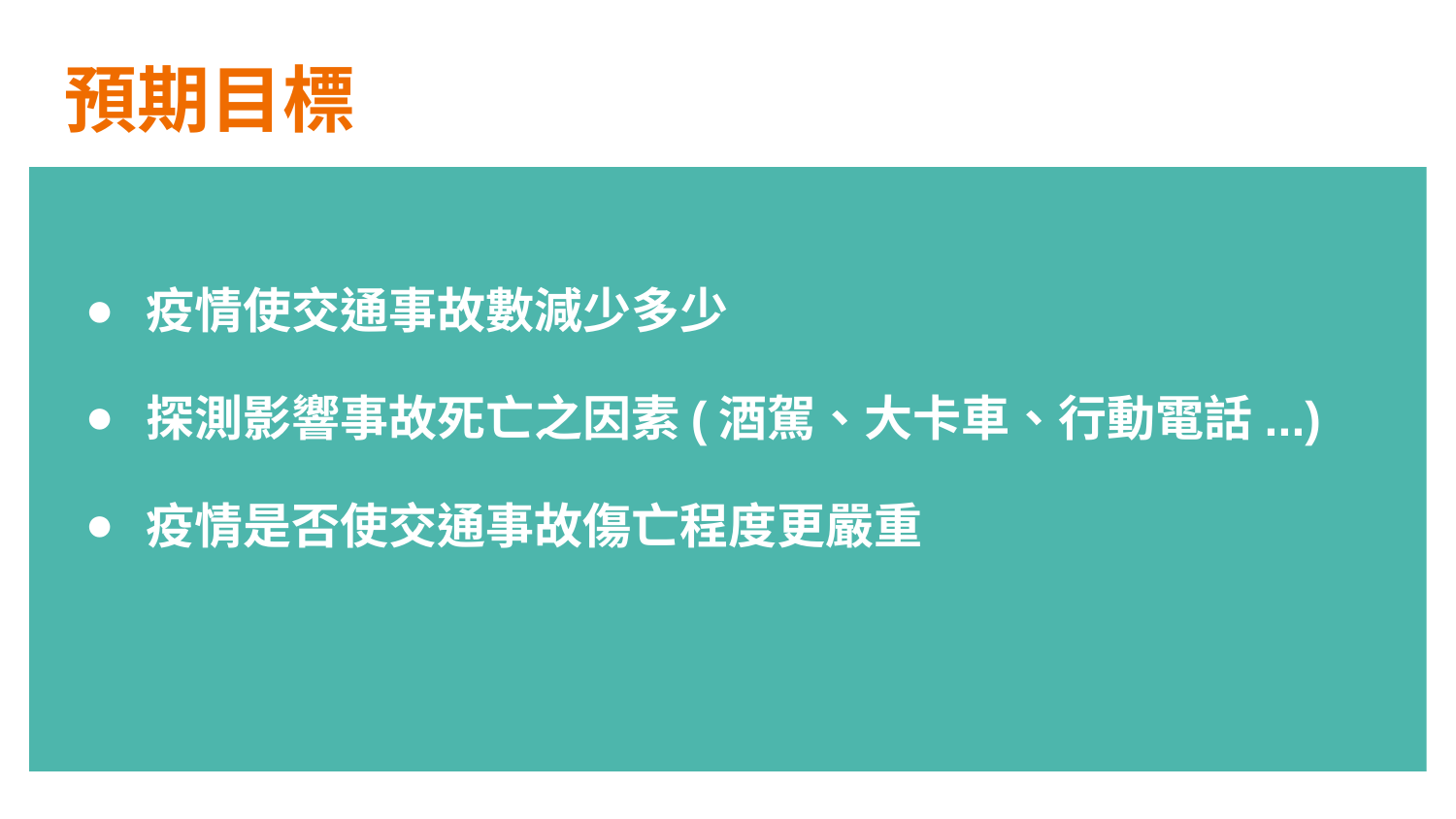

# 預期目標
疫情使交通事故數減少多少
探測影響事故死亡之因素(酒駕、大卡車、行動電話...)
疫情是否使交通事故傷亡程度更嚴重